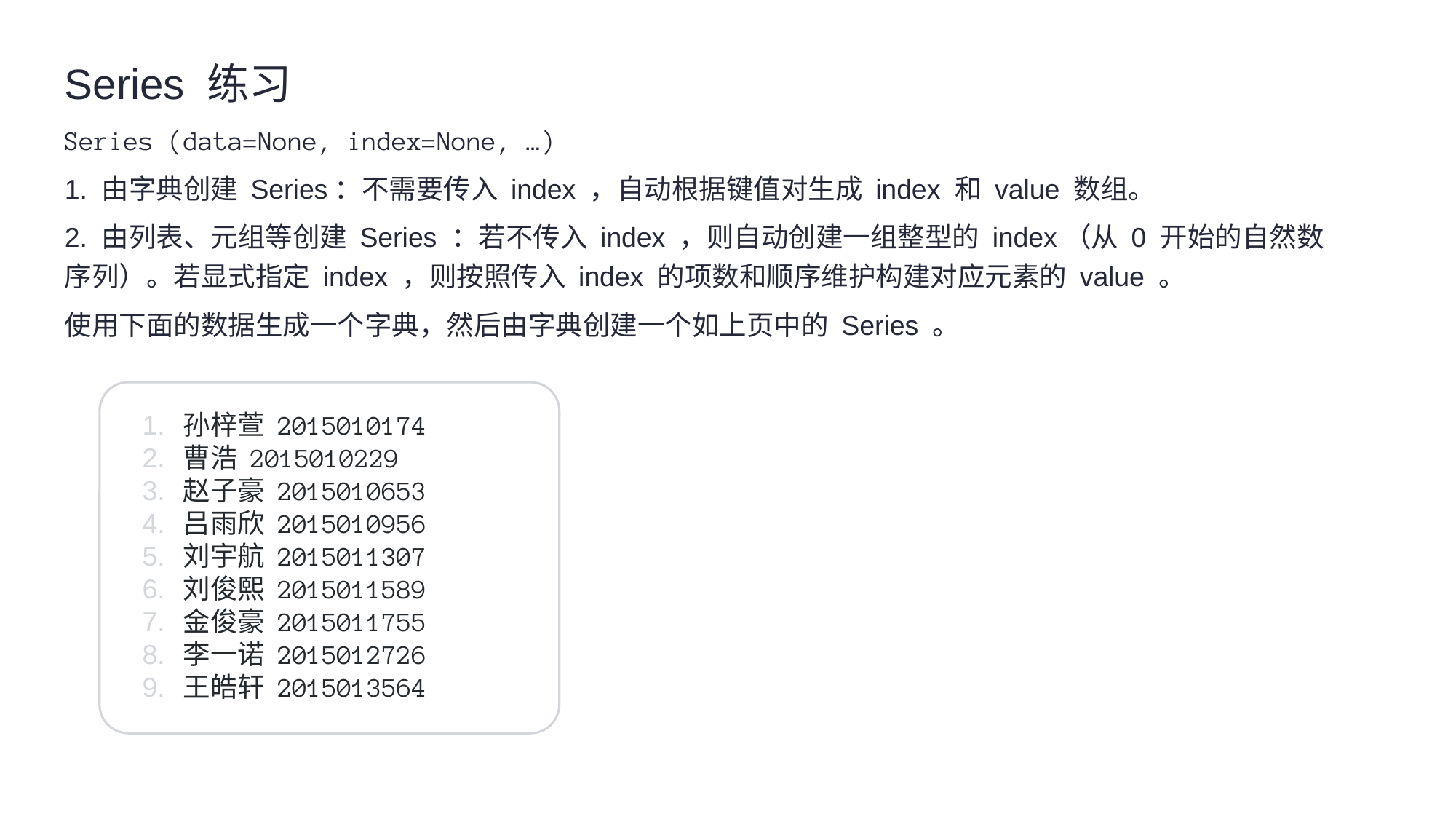

Series 练习
Series (data=None, index=None, …)
1. 由字典创建 Series：不需要传入 index ，自动根据键值对生成 index 和 value 数组。
2. 由列表、元组等创建 Series ：若不传入 index ，则自动创建一组整型的 index（从 0 开始的自然数序列）。若显式指定 index ，则按照传入 index 的项数和顺序维护构建对应元素的 value 。
使用下面的数据生成一个字典，然后由字典创建一个如上页中的 Series 。
孙梓萱 2015010174
曹浩 2015010229
赵子豪 2015010653
吕雨欣 2015010956
刘宇航 2015011307
刘俊熙 2015011589
金俊豪 2015011755
李一诺 2015012726
王皓轩 2015013564